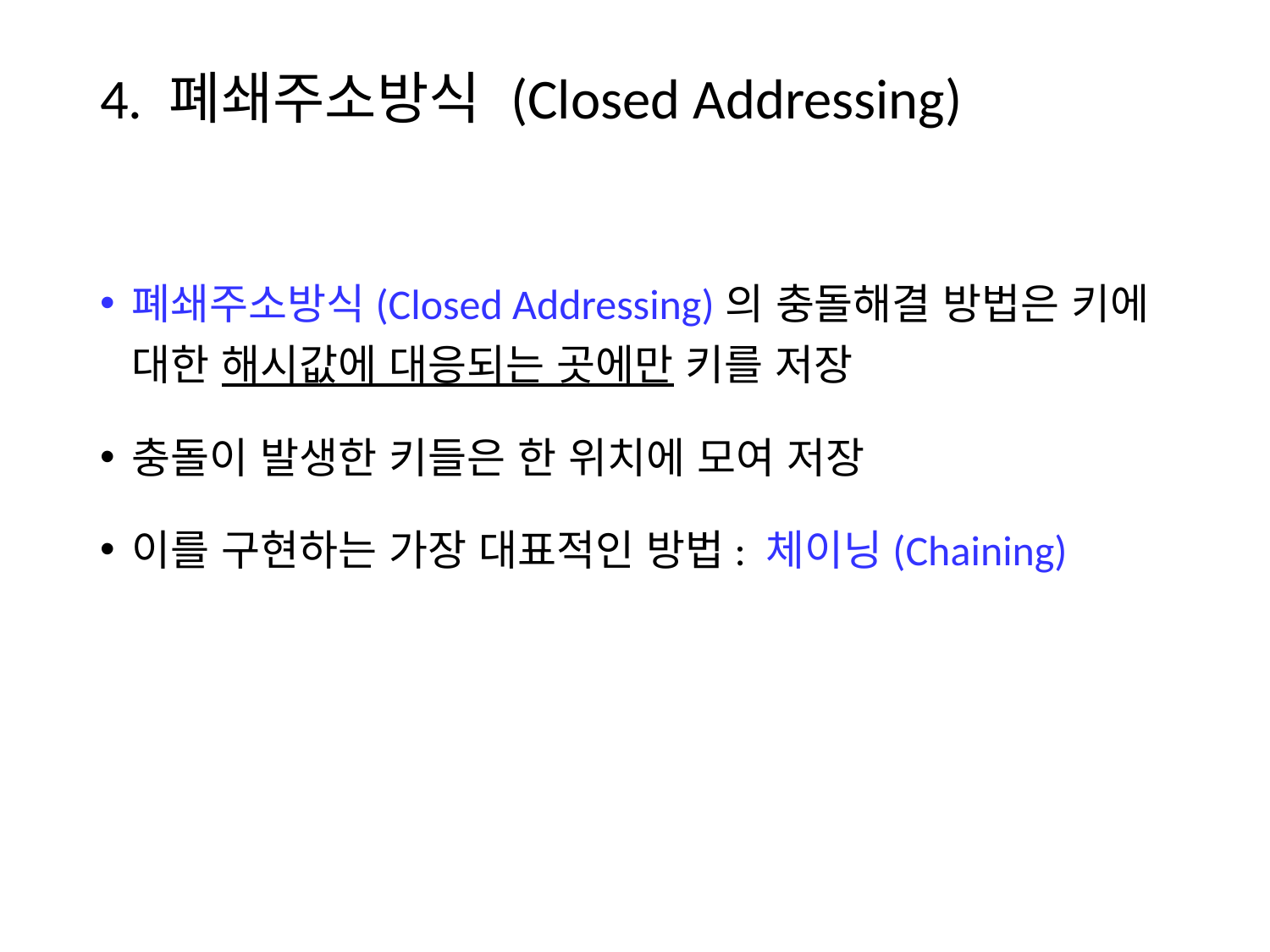

# 4. 폐쇄주소방식 (Closed Addressing)
폐쇄주소방식(Closed Addressing)의 충돌해결 방법은 키에 대한 해시값에 대응되는 곳에만 키를 저장
충돌이 발생한 키들은 한 위치에 모여 저장
이를 구현하는 가장 대표적인 방법: 체이닝(Chaining)